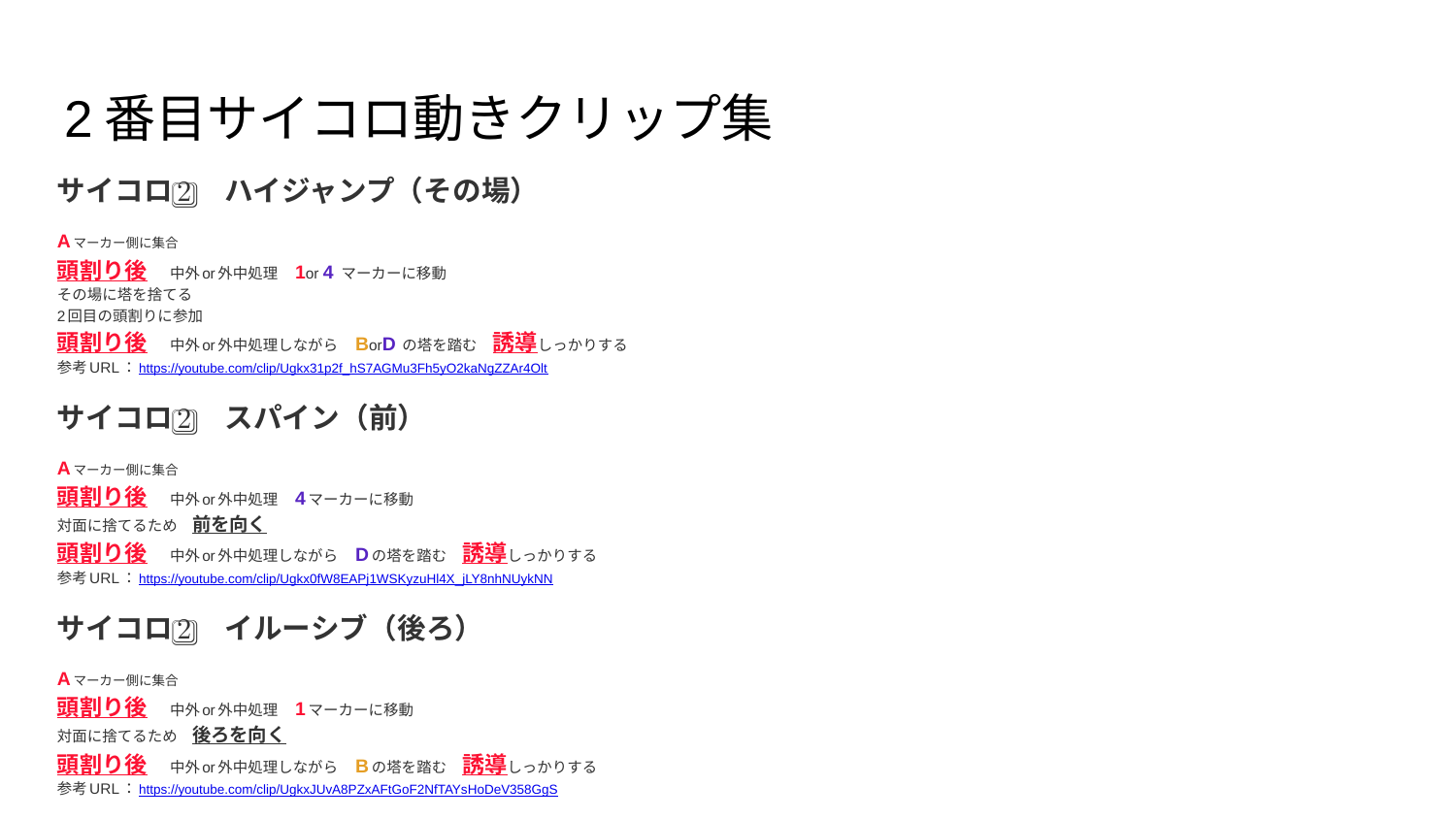

# 2番目サイコロ動きクリップ集
サイコロ2⃣　ハイジャンプ（その場）
Aマーカー側に集合
頭割り後　中外or外中処理　1or 4 マーカーに移動
その場に塔を捨てる
2回目の頭割りに参加
頭割り後　中外or外中処理しながら　BorD の塔を踏む　誘導しっかりする
参考URL：https://youtube.com/clip/Ugkx31p2f_hS7AGMu3Fh5yO2kaNgZZAr4Olt

サイコロ2⃣　スパイン（前）
Aマーカー側に集合
頭割り後　中外or外中処理　4マーカーに移動
対面に捨てるため　前を向く
頭割り後　中外or外中処理しながら　Dの塔を踏む　誘導しっかりする
参考URL：https://youtube.com/clip/Ugkx0fW8EAPj1WSKyzuHl4X_jLY8nhNUykNN

サイコロ2⃣　イルーシブ（後ろ）
Aマーカー側に集合
頭割り後　中外or外中処理　1マーカーに移動
対面に捨てるため　後ろを向く
頭割り後　中外or外中処理しながら　Bの塔を踏む　誘導しっかりする
参考URL：https://youtube.com/clip/UgkxJUvA8PZxAFtGoF2NfTAYsHoDeV358GgS